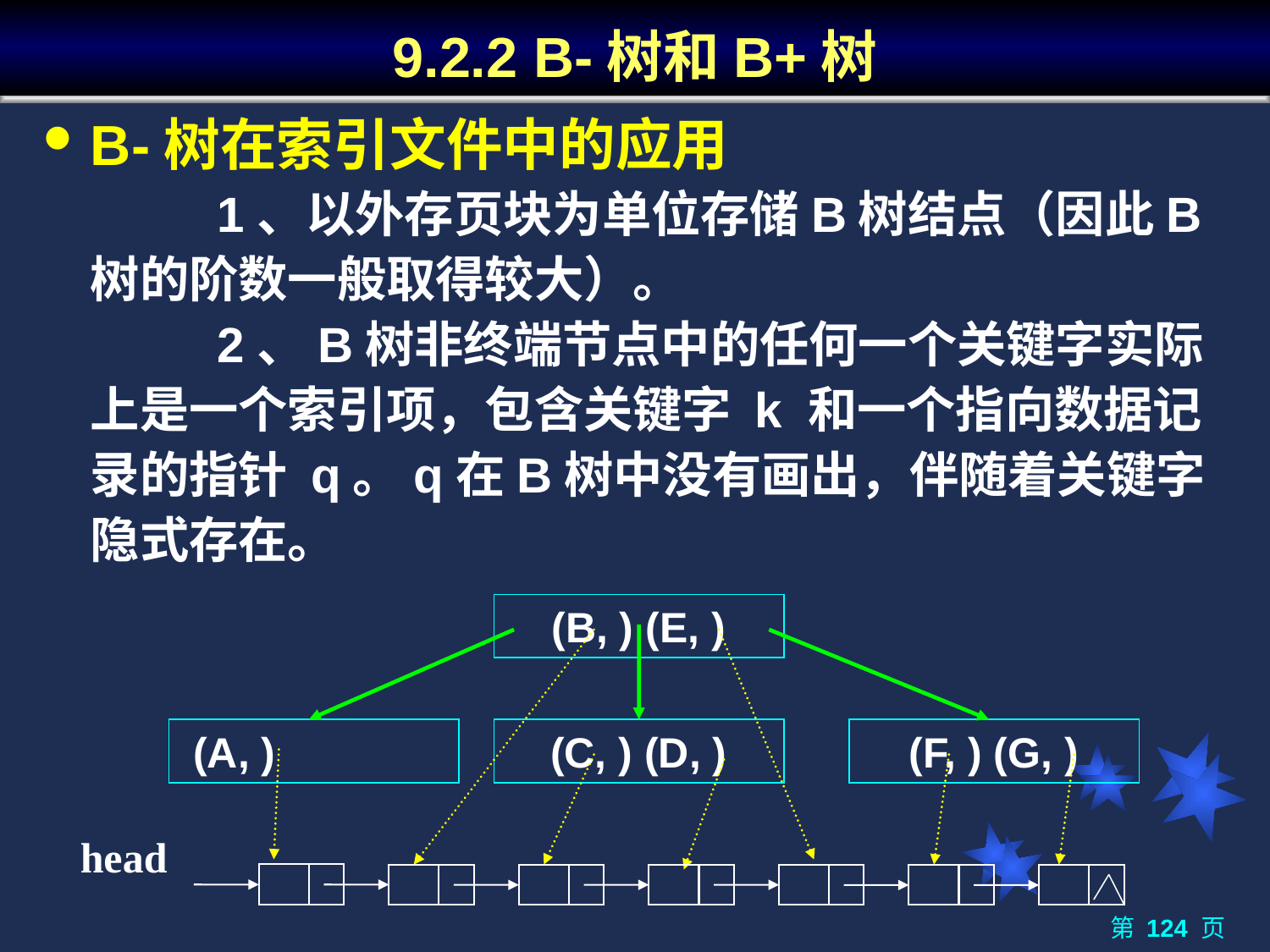

# 9.2.2 B-树和B+树
B-树在索引文件中的应用
		1、以外存页块为单位存储B树结点（因此B树的阶数一般取得较大）。
		2、B树非终端节点中的任何一个关键字实际上是一个索引项，包含关键字 k 和一个指向数据记录的指针 q。q在B树中没有画出，伴随着关键字隐式存在。
(B, ) (E, )

 (A, )
(C, ) (D, )
(F, ) (G, )

head

第 124 页